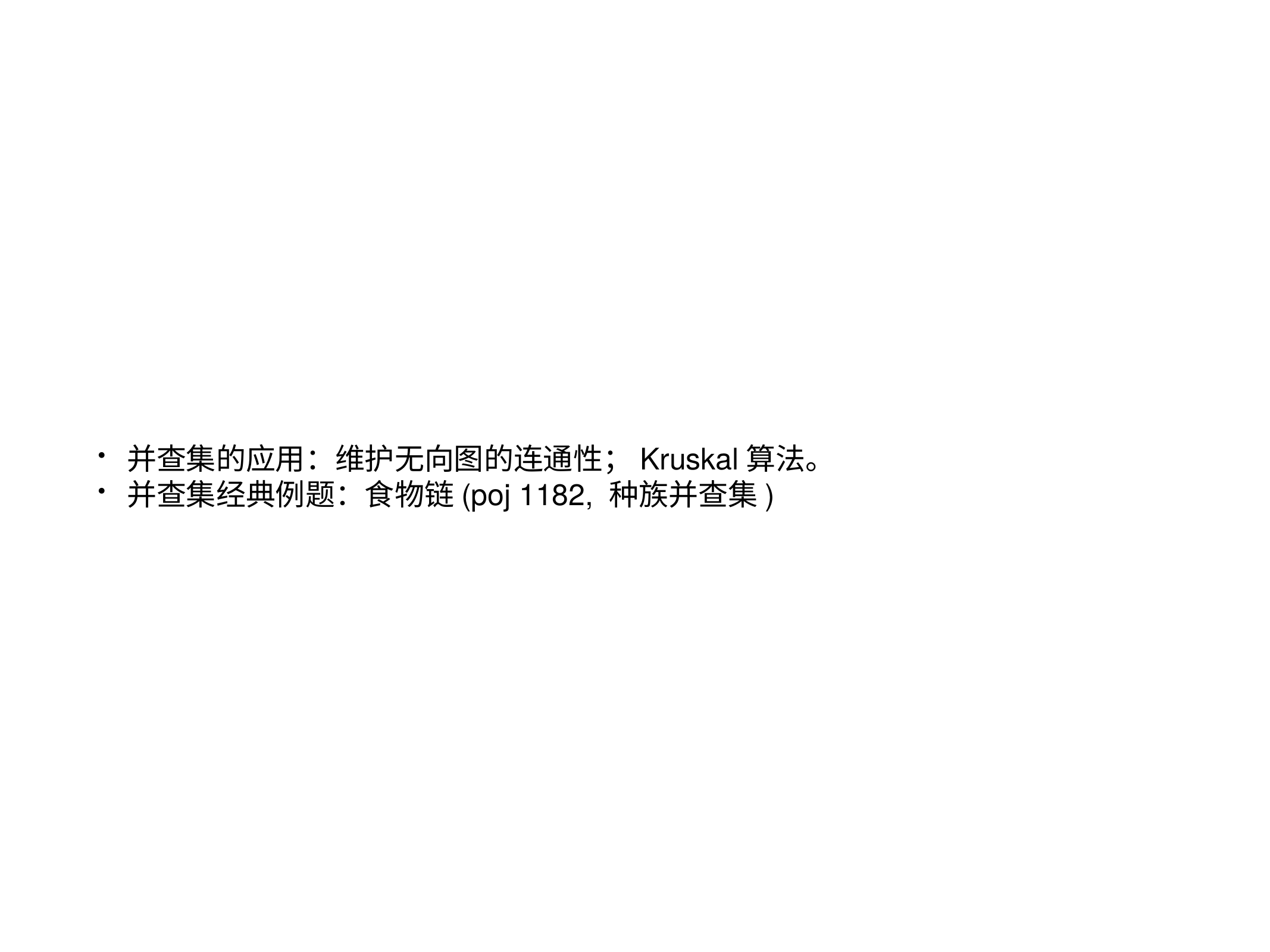

并查集的应用：维护无向图的连通性；Kruskal算法。
并查集经典例题：食物链(poj 1182, 种族并查集)